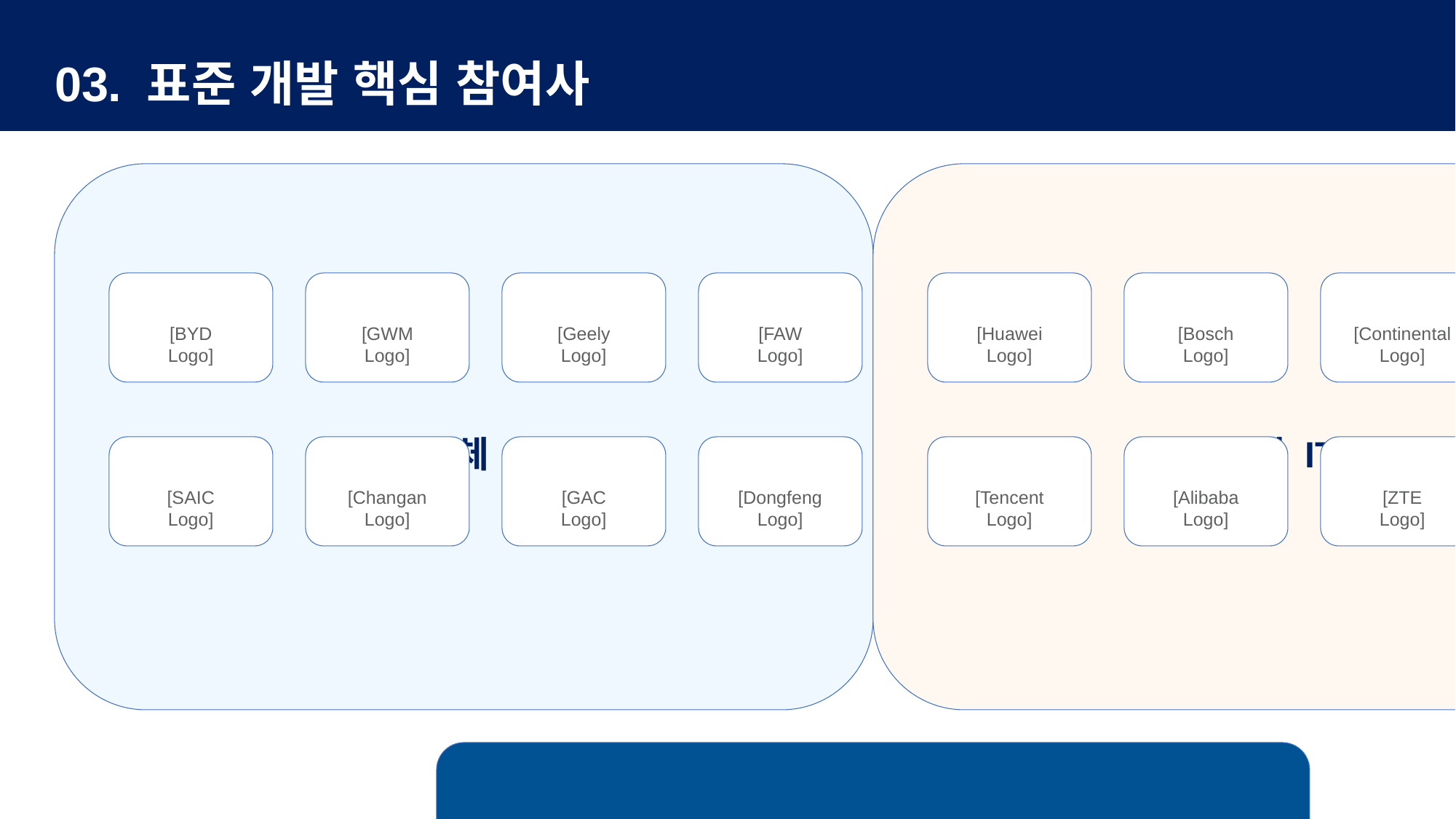

03. 표준 개발 핵심 참여사
#

완성차 업체 (OEM)

부품사 및 IT 기업

[BYD
Logo]

[GWM
Logo]

[Geely
Logo]

[FAW
Logo]

[Huawei
Logo]

[Bosch
Logo]

[Continental
Logo]

[Baidu
Logo]

[SAIC
Logo]

[Changan
Logo]

[GAC
Logo]

[Dongfeng
Logo]

[Tencent
Logo]

[Alibaba
Logo]

[ZTE
Logo]

[Xiaomi
Logo]

60+ 기업 참여 | 520+ API 정의 | 6대 핵심 도메인